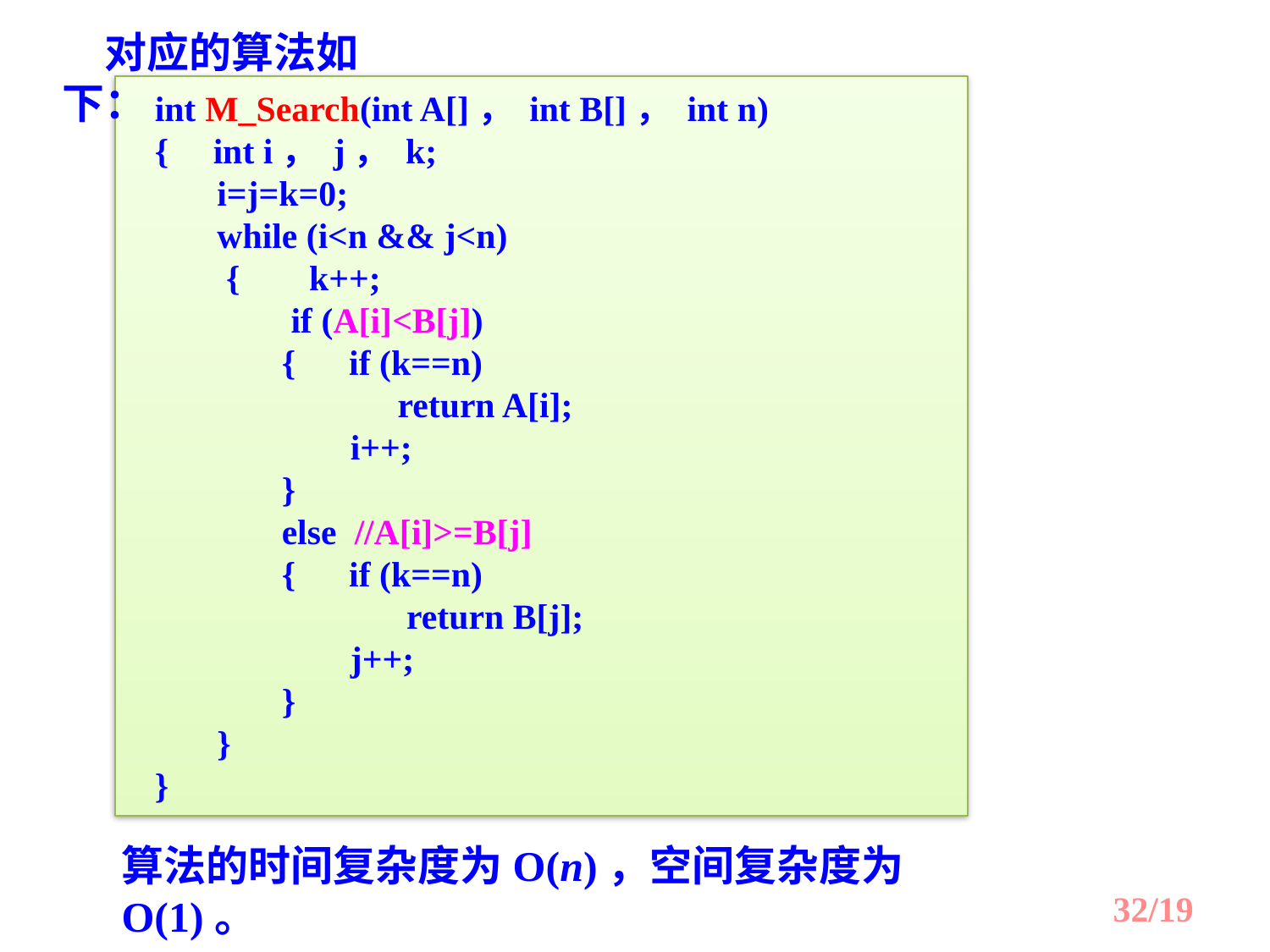

对应的算法如下：
int M_Search(int A[]， int B[]， int n)
{     int i， j， k;
       i=j=k=0;
       while (i<n && j<n)
        { 　 k++;
	 if (A[i]<B[j])
	{      if (k==n)
	             return A[i];
                      i++;
	}
	else  //A[i]>=B[j]
	{      if (k==n)
	       　  return B[j];
                      j++;
	}
       }
}
算法的时间复杂度为O(n)，空间复杂度为O(1)。
32